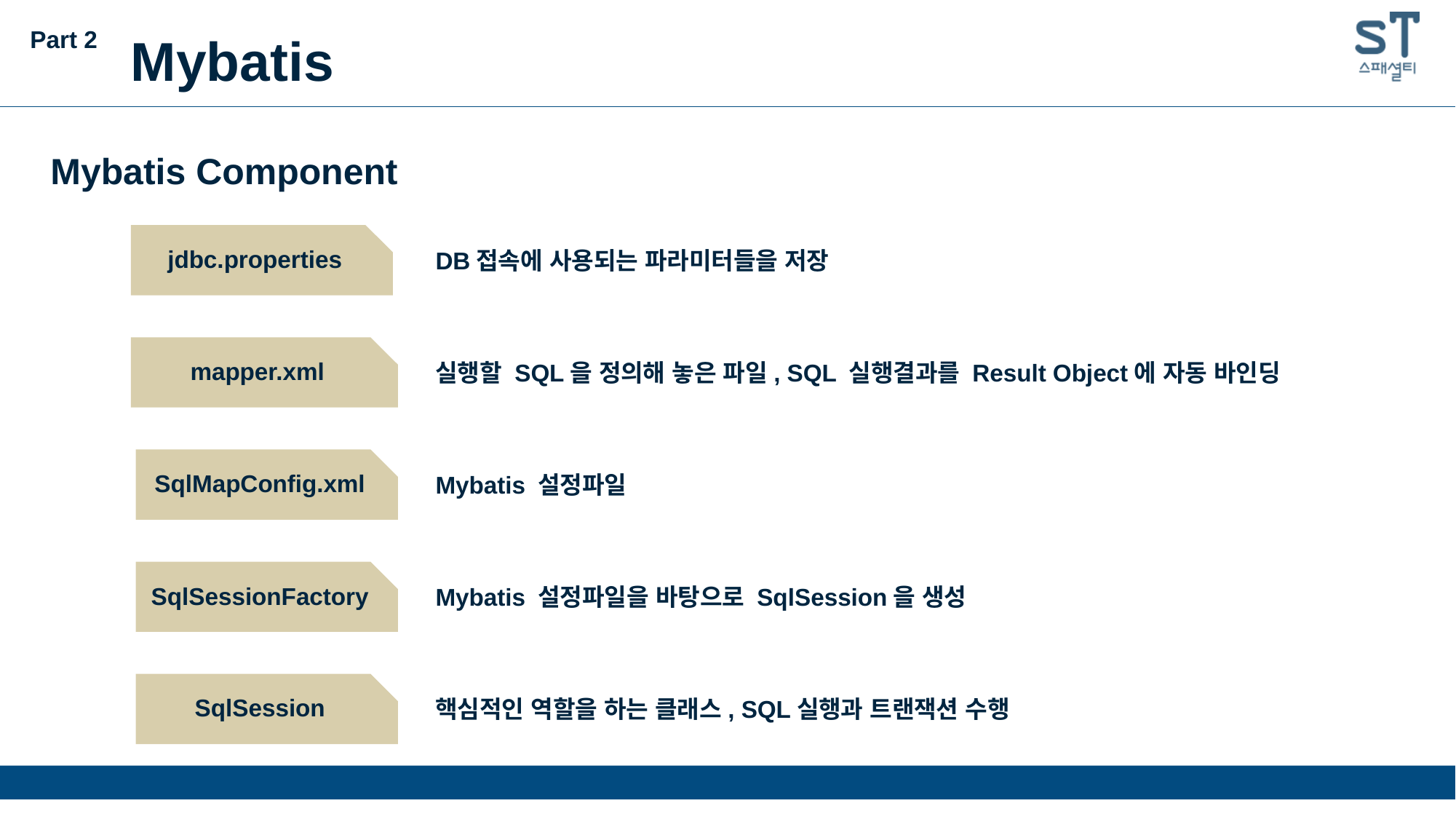

Part 2
Mybatis
Mybatis Component
jdbc.properties
DB접속에 사용되는 파라미터들을 저장
mapper.xml
실행할 SQL을 정의해 놓은 파일, SQL 실행결과를 Result Object에 자동 바인딩
SqlMapConfig.xml
Mybatis 설정파일
SqlSessionFactory
Mybatis 설정파일을 바탕으로 SqlSession을 생성
SqlSession
핵심적인 역할을 하는 클래스, SQL실행과 트랜잭션 수행